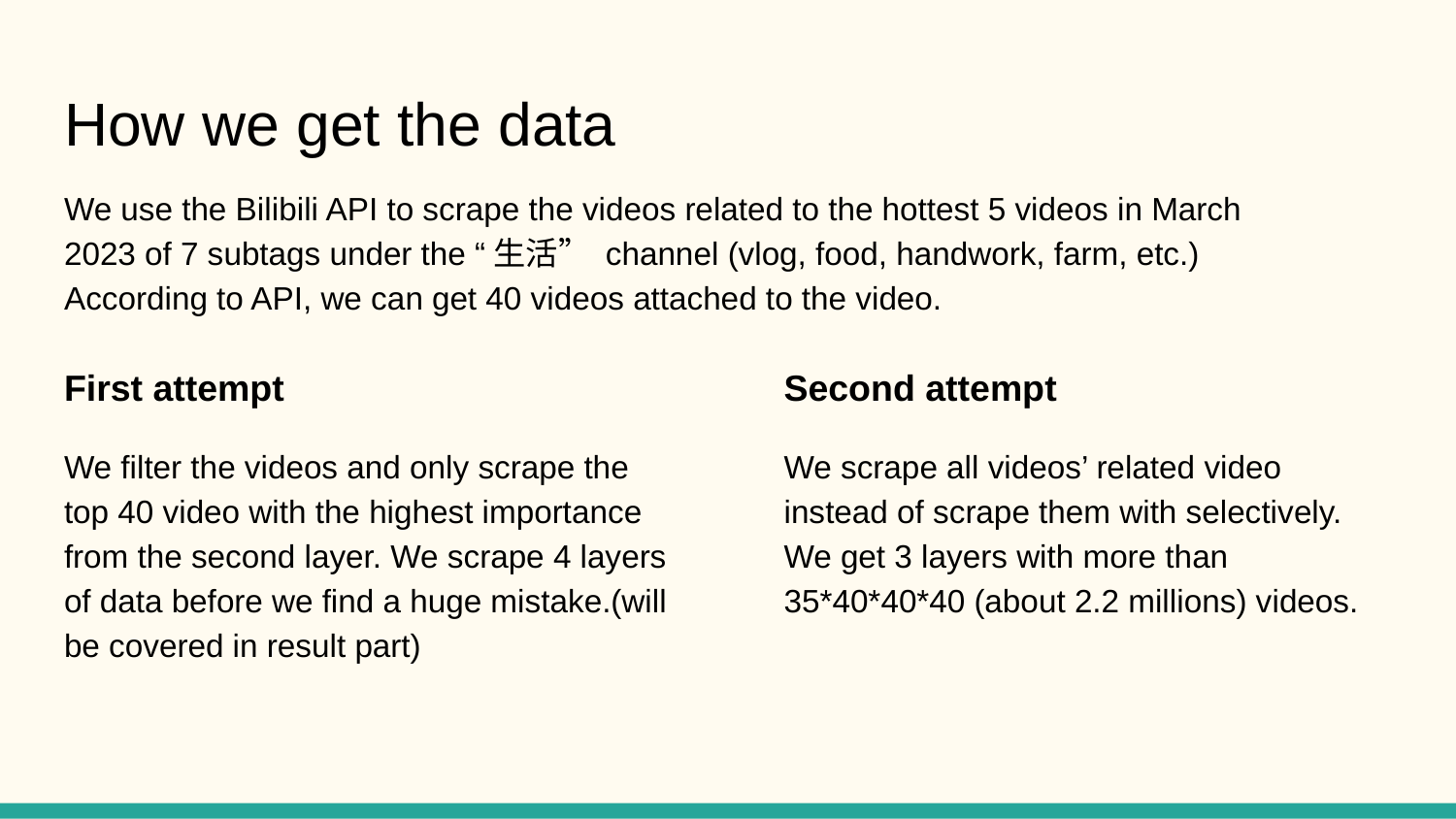

# How we get the data
We use the Bilibili API to scrape the videos related to the hottest 5 videos in March 2023 of 7 subtags under the “生活” channel (vlog, food, handwork, farm, etc.) According to API, we can get 40 videos attached to the video.
First attempt
We filter the videos and only scrape the top 40 video with the highest importance from the second layer. We scrape 4 layers of data before we find a huge mistake.(will be covered in result part)

Second attempt
We scrape all videos’ related video instead of scrape them with selectively. We get 3 layers with more than 35*40*40*40 (about 2.2 millions) videos.